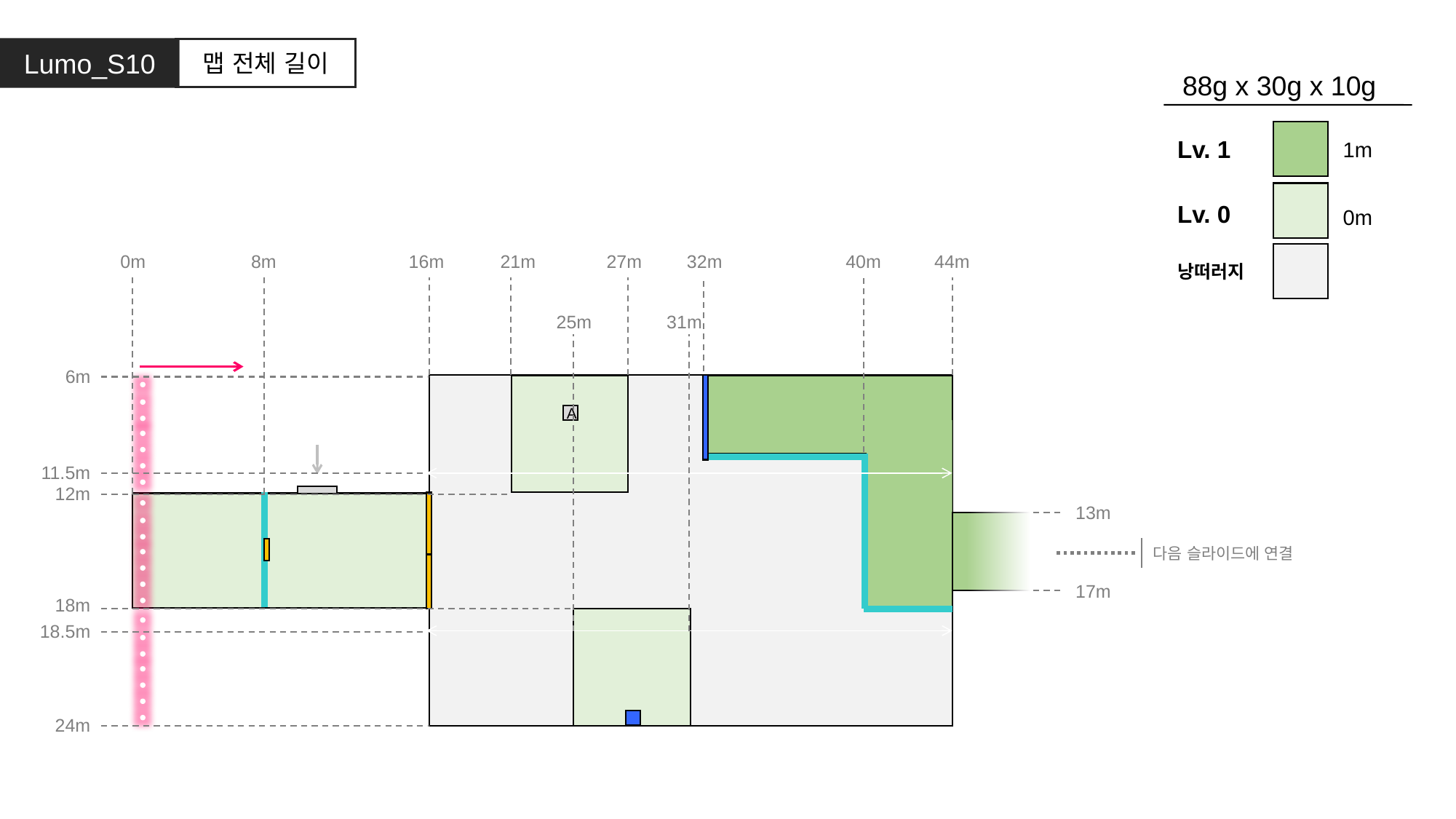

Lumo_S10
맵 전체 길이
88g x 30g x 10g

Lv. 1
1m

Lv. 0
0m

낭떠러지
0m
8m
16m
21m
27m
32m
40m
44m
25m
31m
6m

A
11.5m
12m

13m

다음 슬라이드에 연결

17m
18m

18.5m
24m